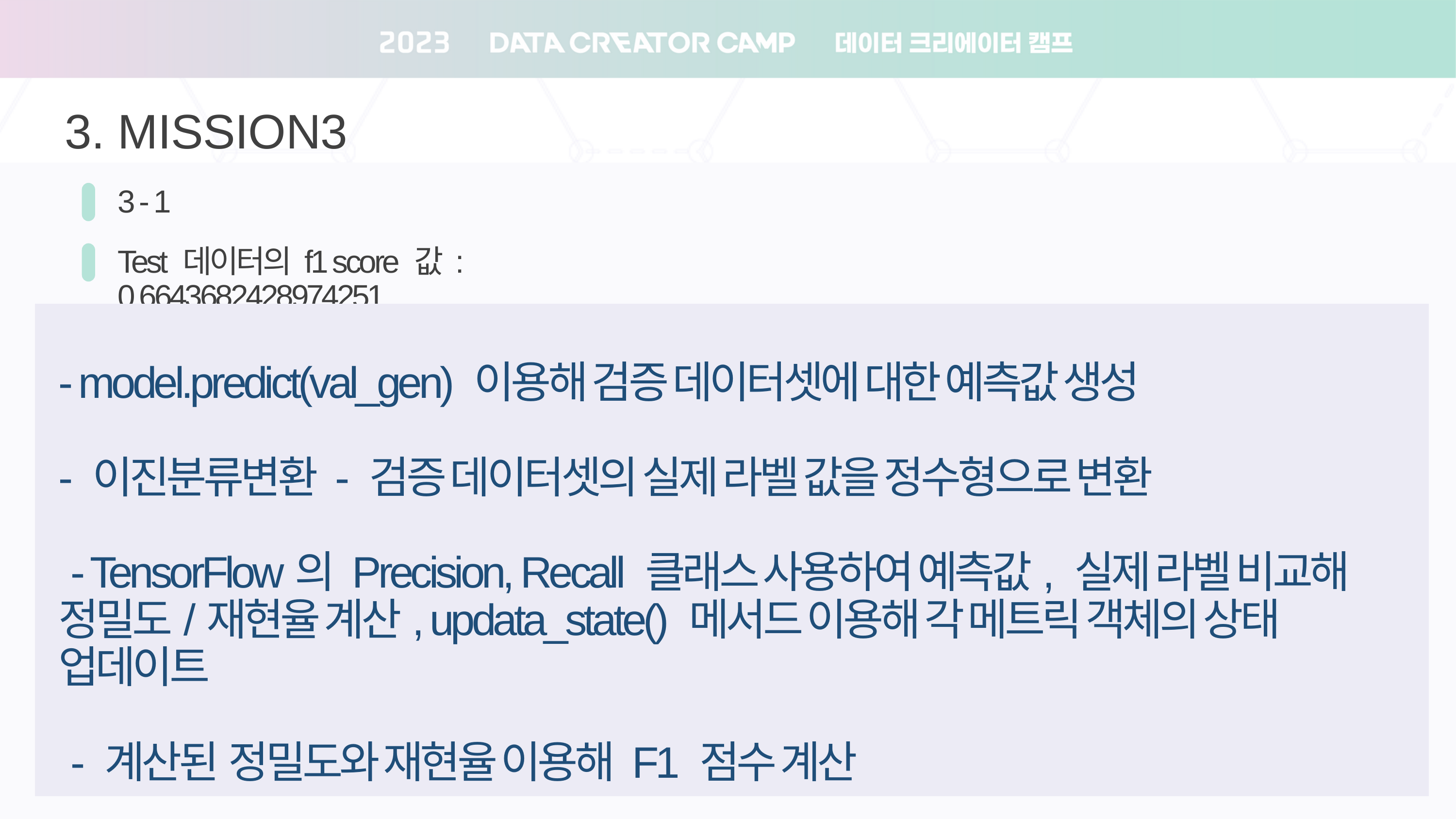

3. MISSION3

3 - 1

Test 데이터의 f1 score 값 : 0.6643682428974251

- model.predict(val_gen) 이용해 검증 데이터셋에 대한 예측값 생성

- 이진분류변환 - 검증 데이터셋의 실제 라벨 값을 정수형으로 변환

 - TensorFlow의 Precision, Recall 클래스 사용하여 예측값, 실제 라벨 비교해 정밀도/재현율 계산, updata_state() 메서드 이용해 각 메트릭 객체의 상태 업데이트

 - 계산된  정밀도와 재현율 이용해 F1 점수 계산